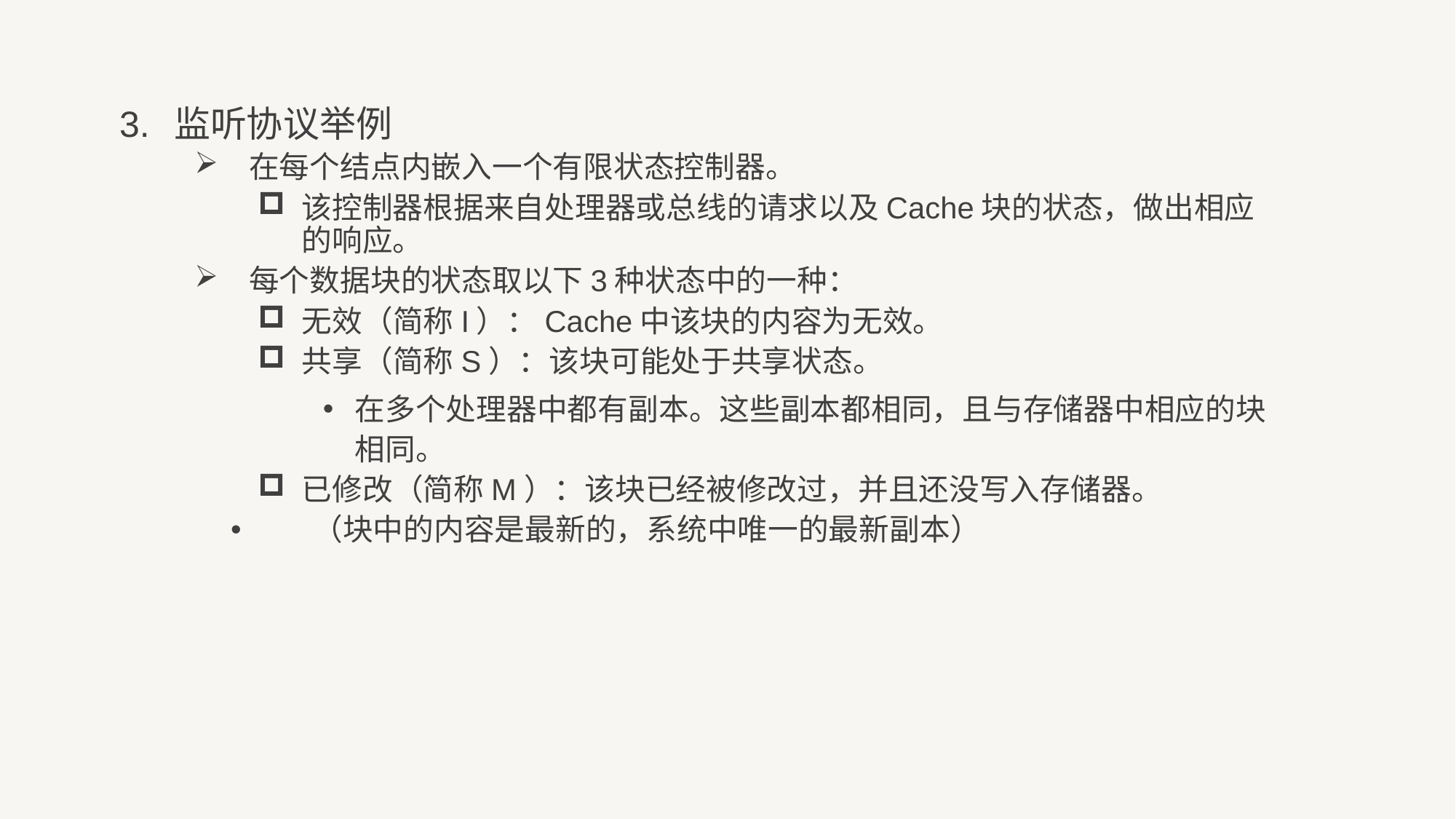

监听协议举例
在每个结点内嵌入一个有限状态控制器。
该控制器根据来自处理器或总线的请求以及Cache块的状态，做出相应的响应。
每个数据块的状态取以下3种状态中的一种：
无效（简称I）：Cache中该块的内容为无效。
共享（简称S）：该块可能处于共享状态。
在多个处理器中都有副本。这些副本都相同，且与存储器中相应的块相同。
已修改（简称M）：该块已经被修改过，并且还没写入存储器。
       （块中的内容是最新的，系统中唯一的最新副本）